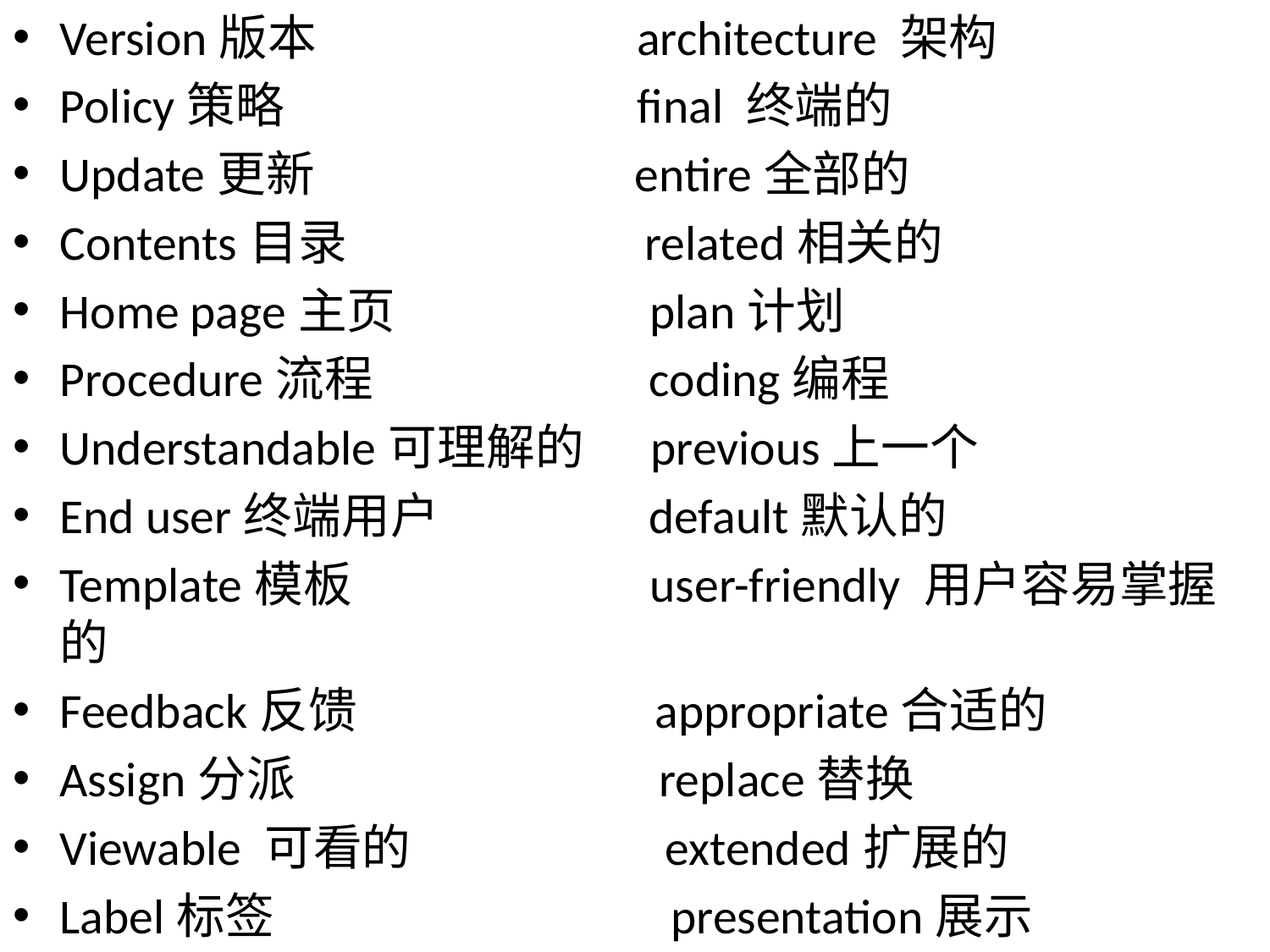

Version版本                            architecture 架构
Policy策略                               final 终端的
Update更新                            entire全部的
Contents目录                          related相关的
Home page主页                      plan计划
Procedure流程                        coding编程
Understandable可理解的     previous上一个
End user终端用户                  default默认的
Template模板                          user-friendly 用户容易掌握的
Feedback反馈                          appropriate合适的
Assign分派                                replace替换
Viewable 可看的                      extended扩展的
Label标签                                   presentation展示